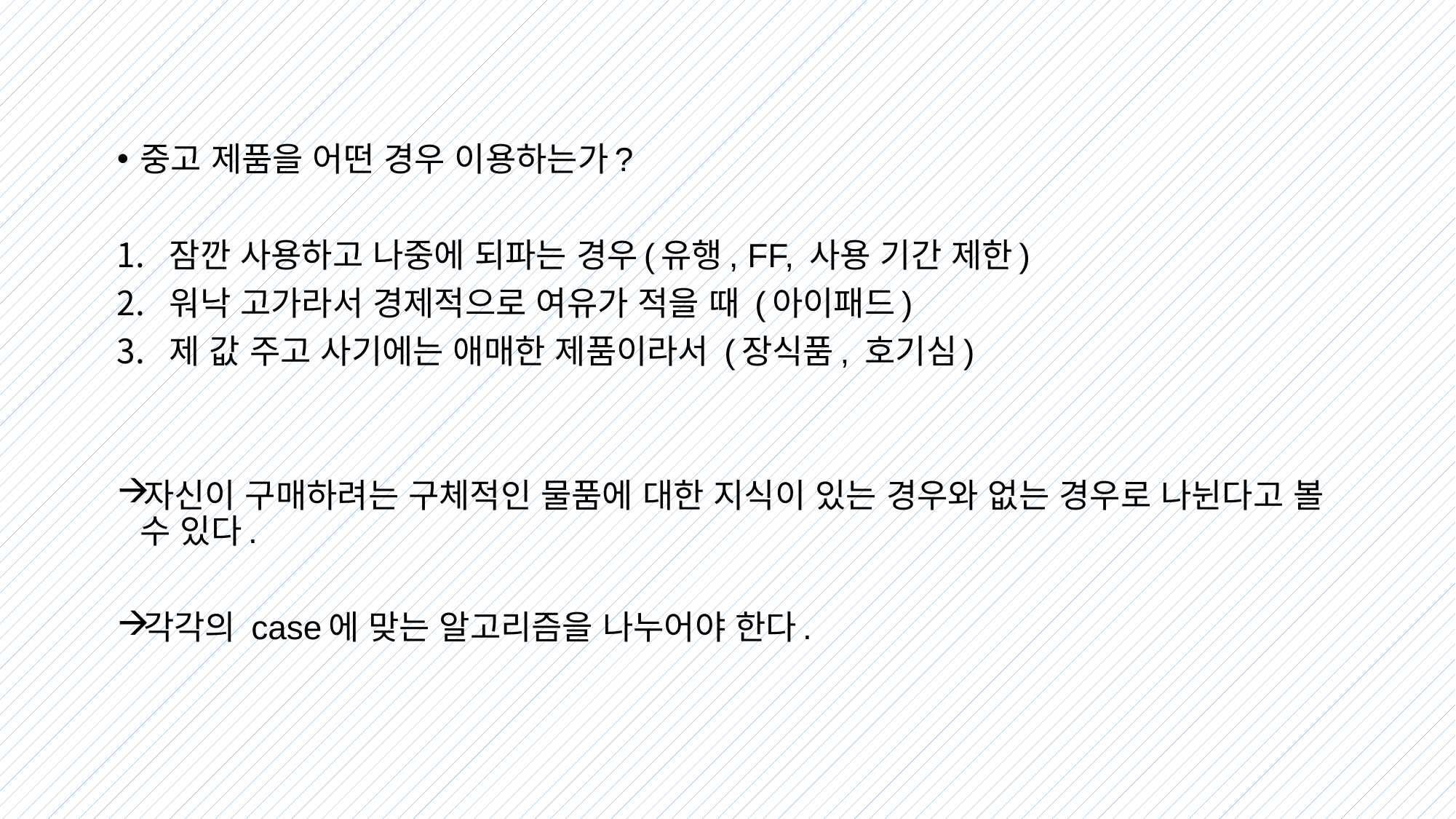

중고 제품을 어떤 경우 이용하는가?

잠깐 사용하고 나중에 되파는 경우(유행, FF, 사용 기간 제한)
워낙 고가라서 경제적으로 여유가 적을 때 (아이패드)
제 값 주고 사기에는 애매한 제품이라서 (장식품, 호기심)

자신이 구매하려는 구체적인 물품에 대한 지식이 있는 경우와 없는 경우로 나뉜다고 볼 수 있다.

각각의 case에 맞는 알고리즘을 나누어야 한다.